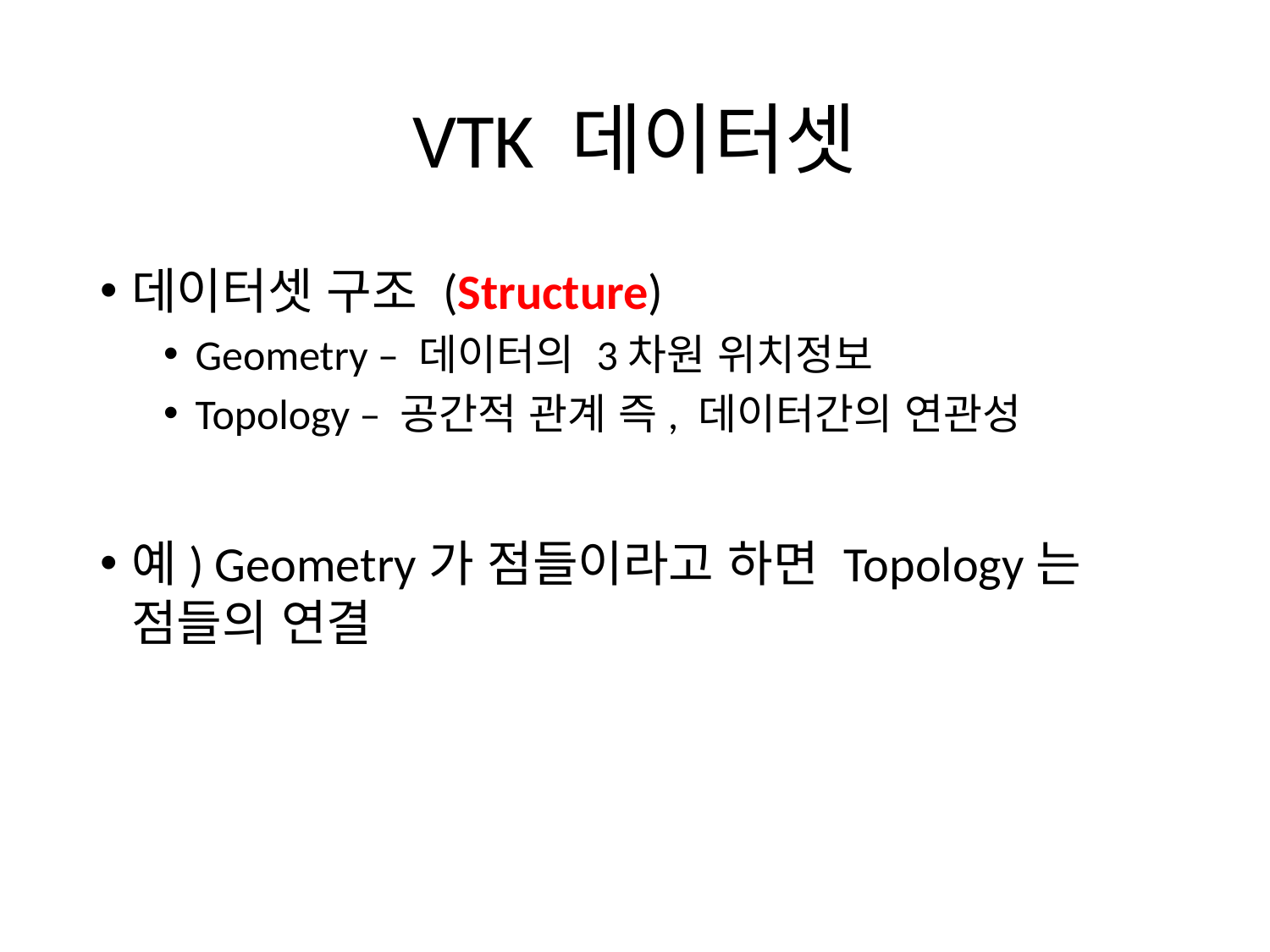

# VTK 데이터셋
데이터셋 구조 (Structure)
Geometry – 데이터의 3차원 위치정보
Topology – 공간적 관계 즉, 데이터간의 연관성

예) Geometry가 점들이라고 하면 Topology는 점들의 연결